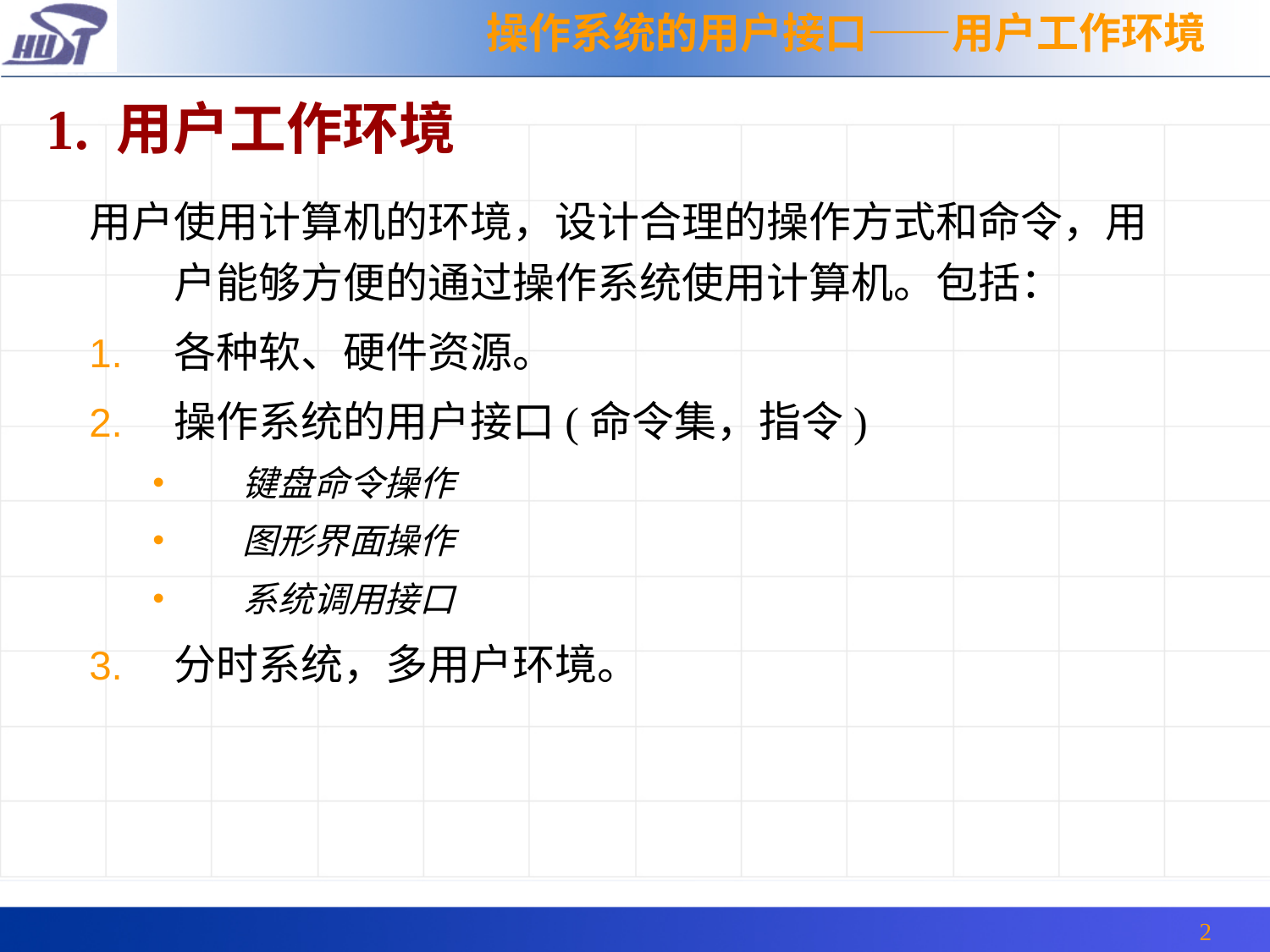

操作系统的用户接口——用户工作环境
1. 用户工作环境
用户使用计算机的环境，设计合理的操作方式和命令，用户能够方便的通过操作系统使用计算机。包括：
各种软、硬件资源。
操作系统的用户接口(命令集，指令)
键盘命令操作
图形界面操作
系统调用接口
分时系统，多用户环境。
2